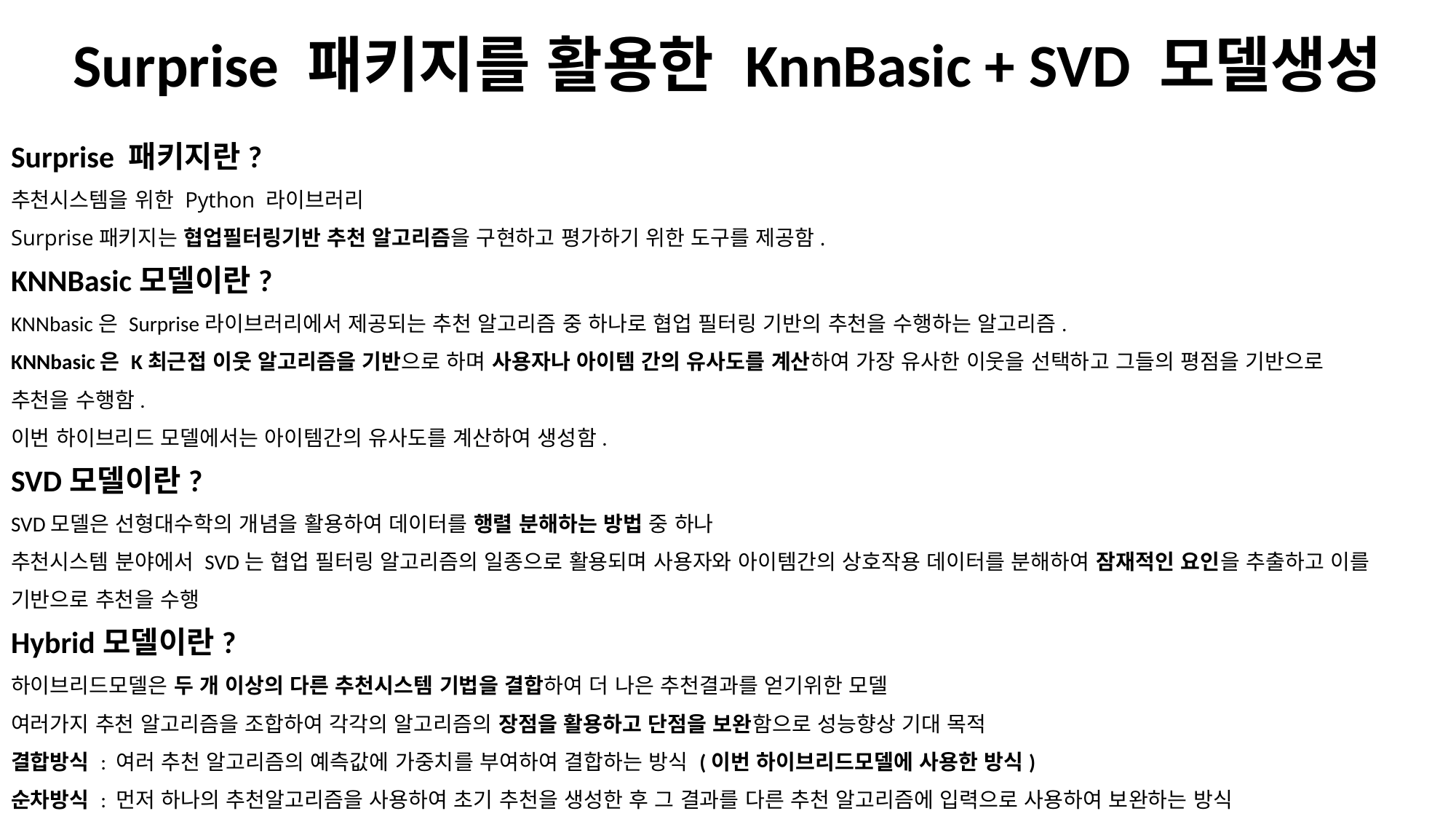

Surprise 패키지를 활용한 KnnBasic + SVD 모델생성
Surprise 패키지란?
추천시스템을 위한 Python 라이브러리
Surprise패키지는 협업필터링기반 추천 알고리즘을 구현하고 평가하기 위한 도구를 제공함.
KNNBasic모델이란?
KNNbasic은 Surprise라이브러리에서 제공되는 추천 알고리즘 중 하나로 협업 필터링 기반의 추천을 수행하는 알고리즘.
KNNbasic은 K최근접 이웃 알고리즘을 기반으로 하며 사용자나 아이템 간의 유사도를 계산하여 가장 유사한 이웃을 선택하고 그들의 평점을 기반으로
추천을 수행함.
이번 하이브리드 모델에서는 아이템간의 유사도를 계산하여 생성함.
SVD모델이란?
SVD모델은 선형대수학의 개념을 활용하여 데이터를 행렬 분해하는 방법 중 하나
추천시스템 분야에서 SVD는 협업 필터링 알고리즘의 일종으로 활용되며 사용자와 아이템간의 상호작용 데이터를 분해하여 잠재적인 요인을 추출하고 이를
기반으로 추천을 수행
Hybrid모델이란?
하이브리드모델은 두 개 이상의 다른 추천시스템 기법을 결합하여 더 나은 추천결과를 얻기위한 모델
여러가지 추천 알고리즘을 조합하여 각각의 알고리즘의 장점을 활용하고 단점을 보완함으로 성능향상 기대 목적
결합방식 : 여러 추천 알고리즘의 예측값에 가중치를 부여하여 결합하는 방식 (이번 하이브리드모델에 사용한 방식)
순차방식 : 먼저 하나의 추천알고리즘을 사용하여 초기 추천을 생성한 후 그 결과를 다른 추천 알고리즘에 입력으로 사용하여 보완하는 방식